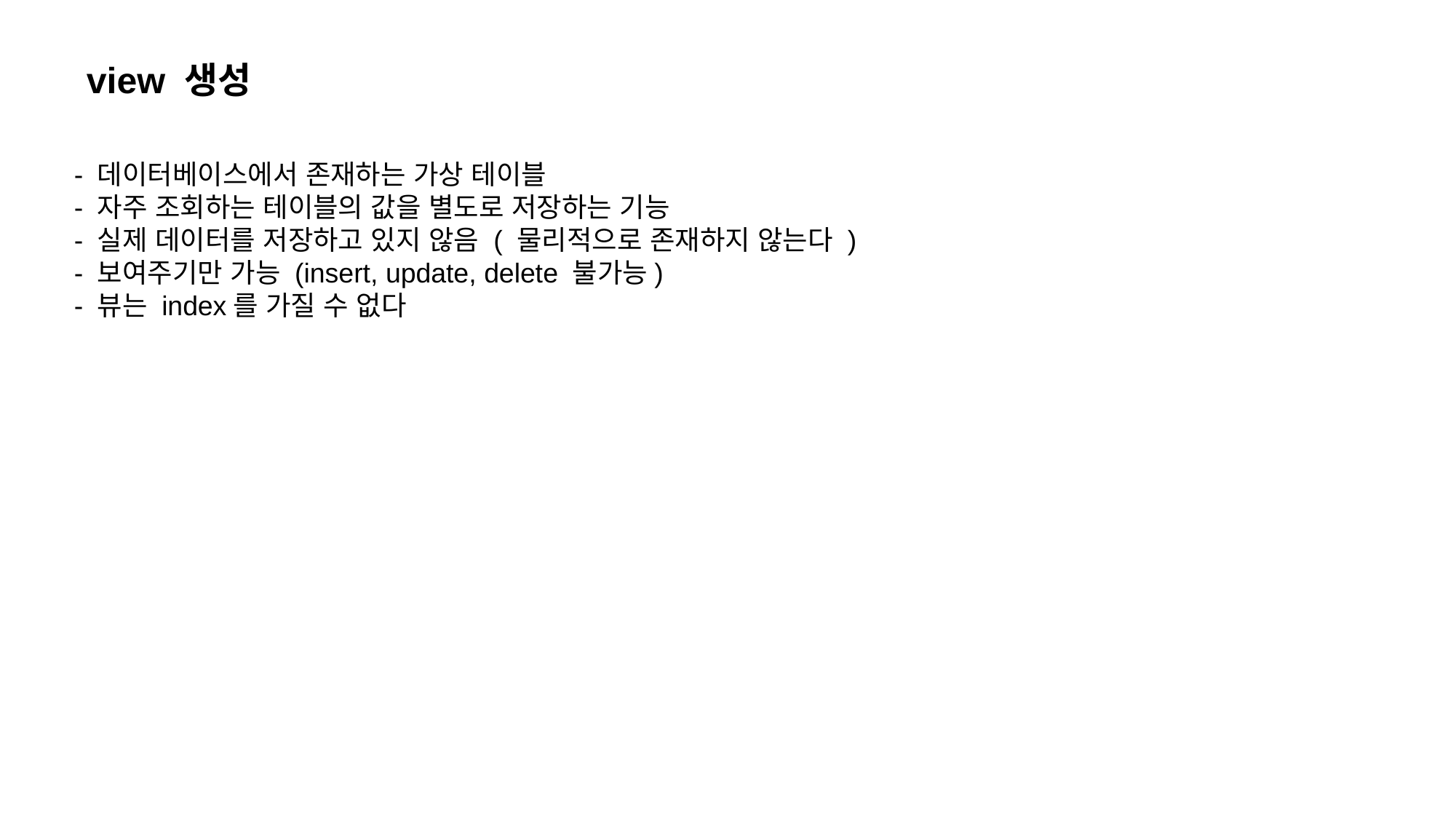

view 생성
- 데이터베이스에서 존재하는 가상 테이블
- 자주 조회하는 테이블의 값을 별도로 저장하는 기능
- 실제 데이터를 저장하고 있지 않음 ( 물리적으로 존재하지 않는다 )
- 보여주기만 가능 (insert, update, delete 불가능)
- 뷰는 index를 가질 수 없다